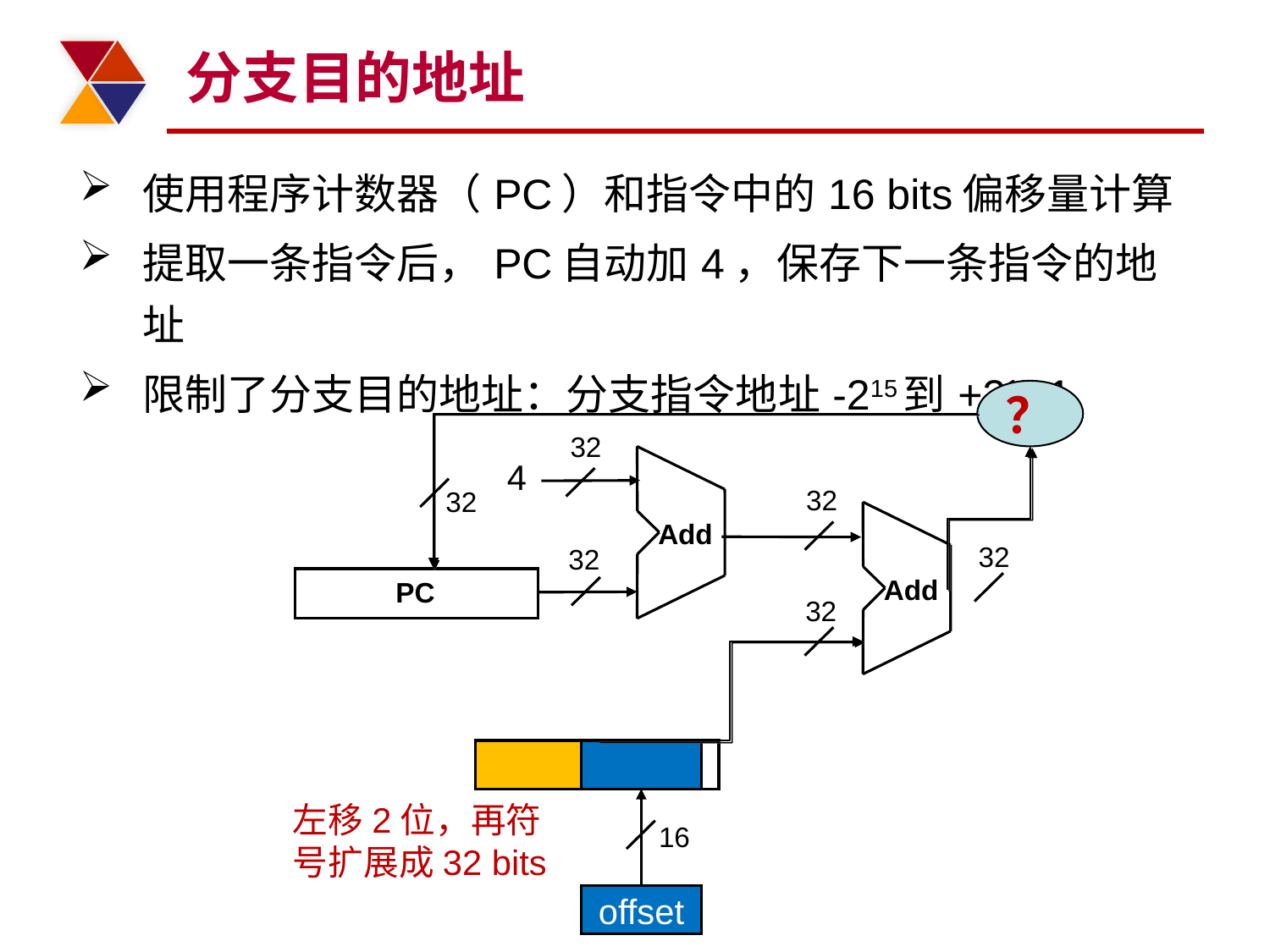

# 分支目的地址
使用程序计数器（PC）和指令中的16 bits偏移量计算
提取一条指令后，PC自动加4，保存下一条指令的地址
限制了分支目的地址：分支指令地址-215到+215-1
？
32

Add
4
32
32

Add
32
32
PC

32

16
offset
左移2位，再符号扩展成32 bits